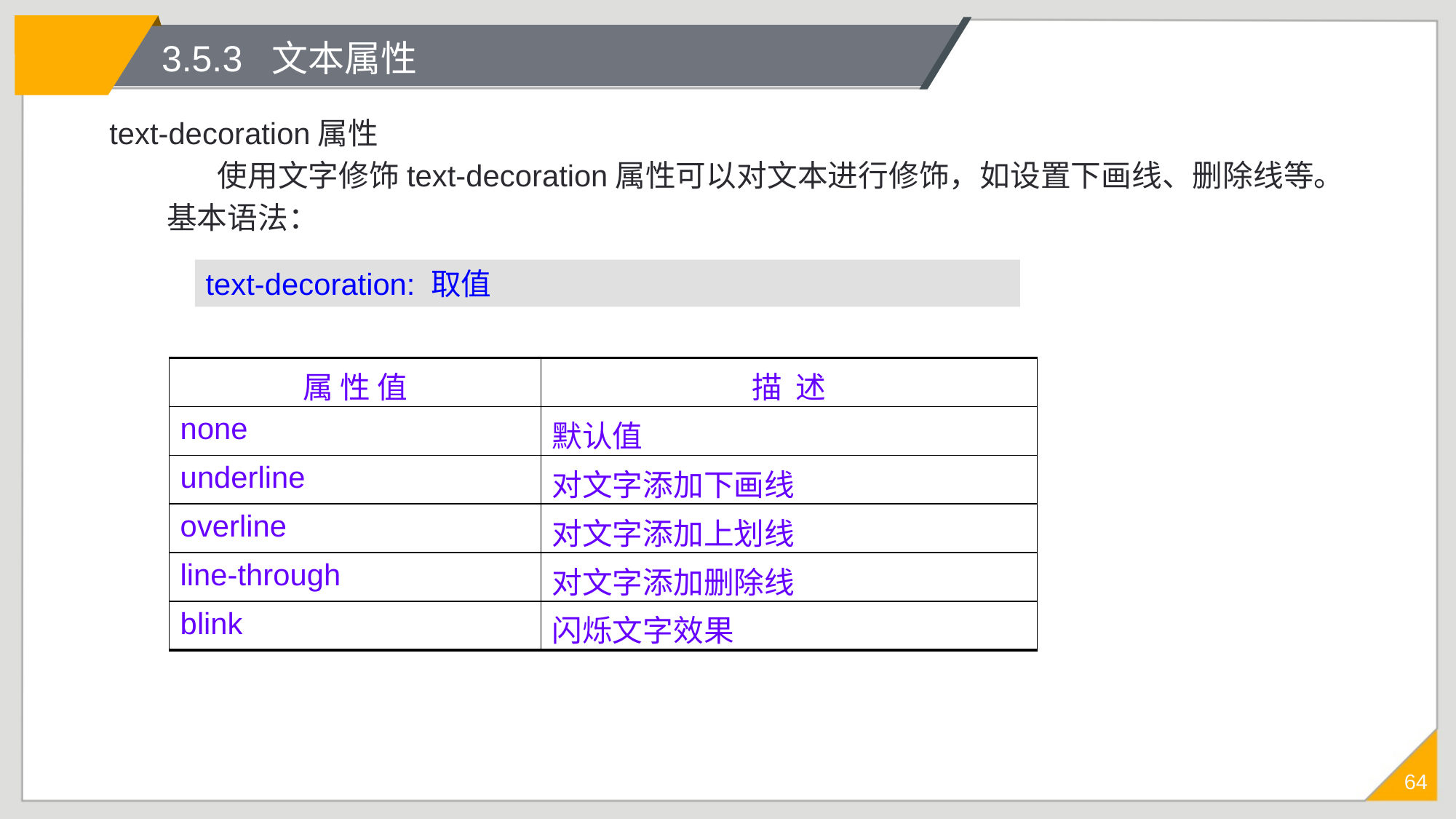

# 3.5.3  文本属性
text-decoration属性
　　       使用文字修饰text-decoration属性可以对文本进行修饰，如设置下画线、删除线等。
　    基本语法：

text-decoration: 取值
| 属 性 值 | 描 述 |
| --- | --- |
| none | 默认值 |
| underline | 对文字添加下画线 |
| overline | 对文字添加上划线 |
| line-through | 对文字添加删除线 |
| blink | 闪烁文字效果 |